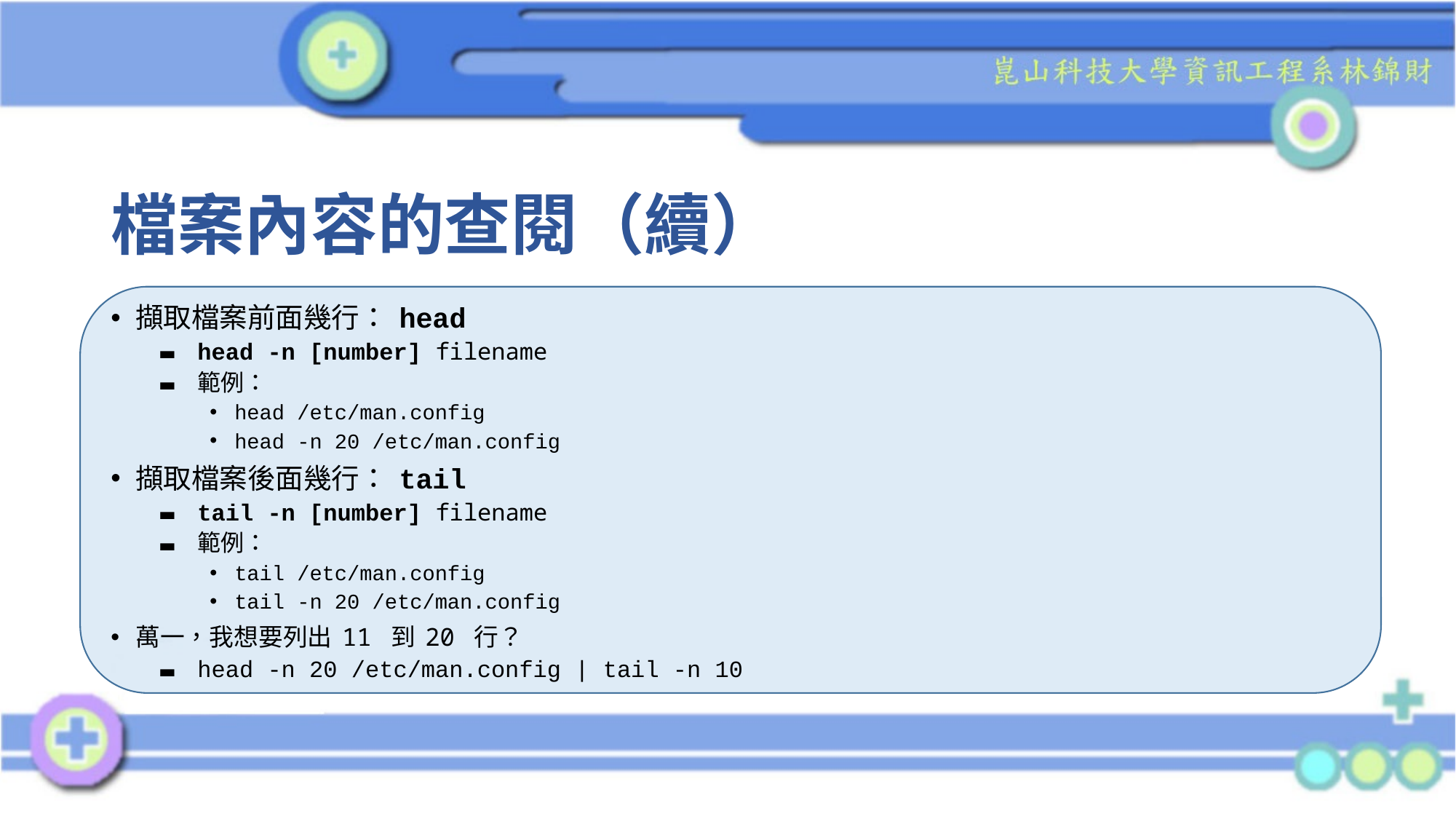

# 檔案內容的查閱（續）

擷取檔案前面幾行： head
head -n [number] filename
範例：
head /etc/man.config
head -n 20 /etc/man.config
擷取檔案後面幾行： tail
tail -n [number] filename
範例：
tail /etc/man.config
tail -n 20 /etc/man.config
萬一，我想要列出 11 到 20 行？
head -n 20 /etc/man.config | tail -n 10